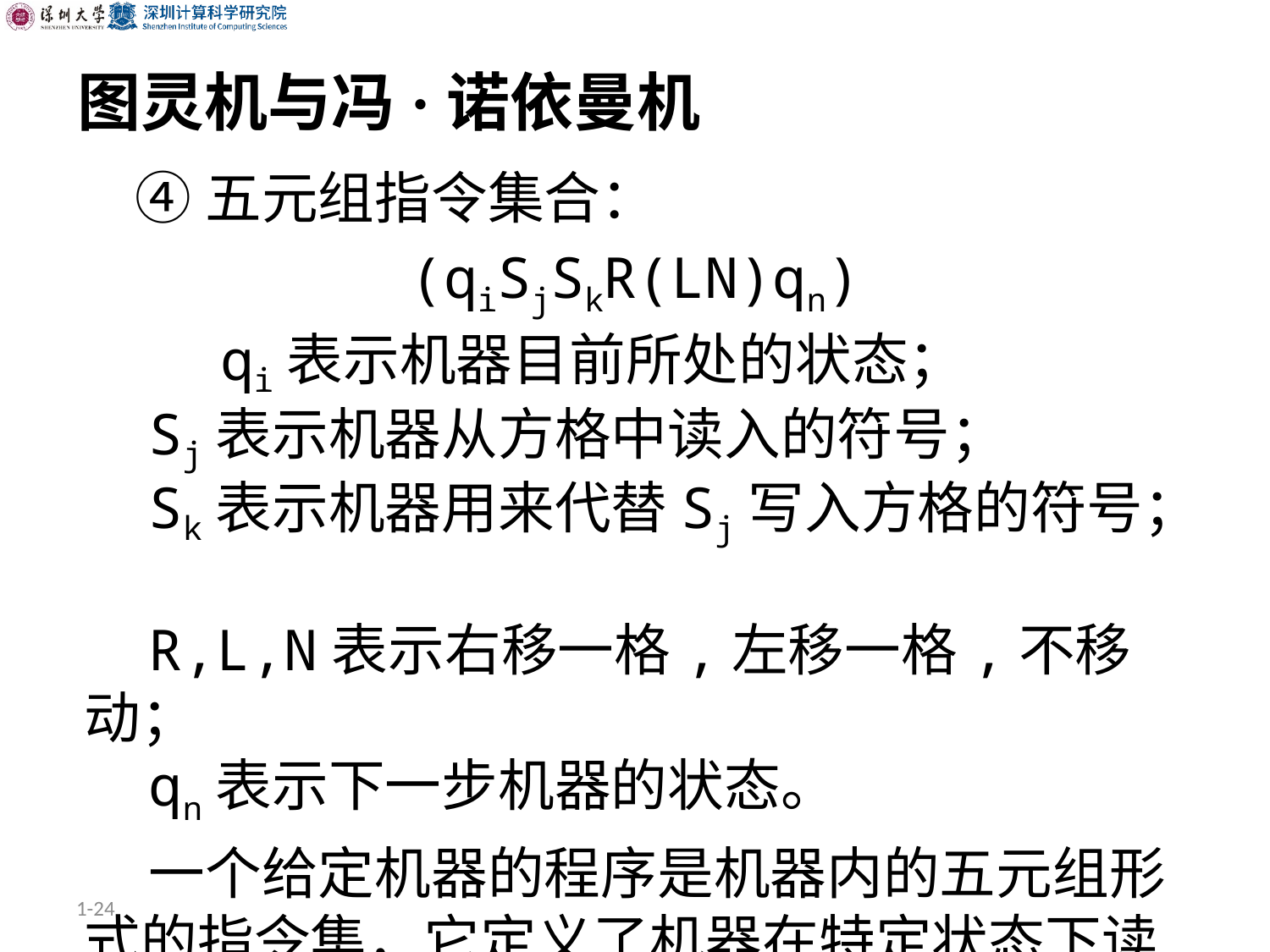

# 图灵机与冯·诺依曼机
    ④五元组指令集合：
(qiSjSkR(LN)qn)
    qi表示机器目前所处的状态；
    Sj表示机器从方格中读入的符号；
    Sk表示机器用来代替Sj写入方格的符号；
    R,L,N表示右移一格,左移一格,不移动；
    qn表示下一步机器的状态。
    一个给定机器的程序是机器内的五元组形式的指令集，它定义了机器在特定状态下读入一个特定字符时所采取的动作。
1-24